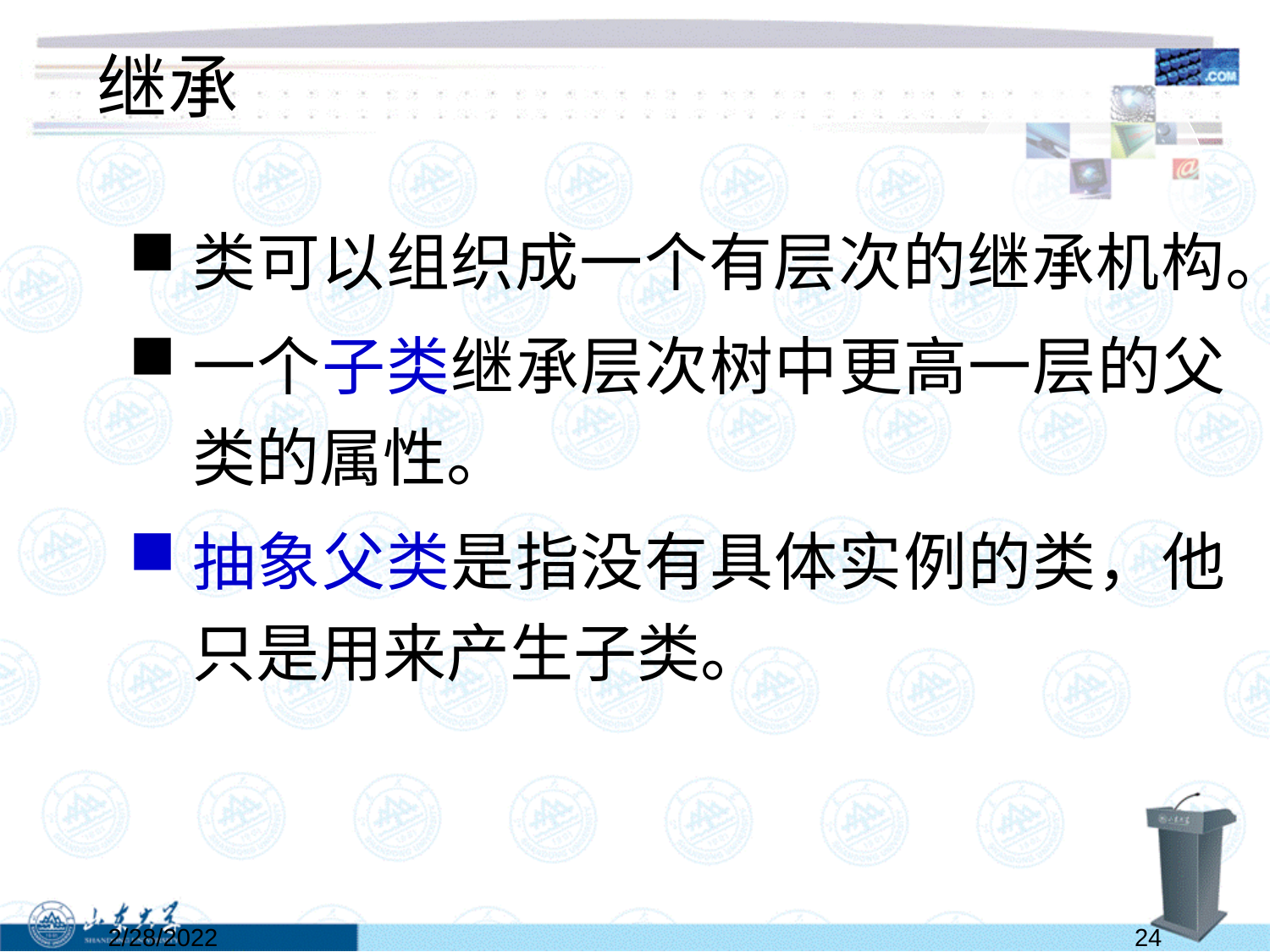

# 继承
类可以组织成一个有层次的继承机构。
一个子类继承层次树中更高一层的父类的属性。
抽象父类是指没有具体实例的类，他只是用来产生子类。
2/28/2022
24